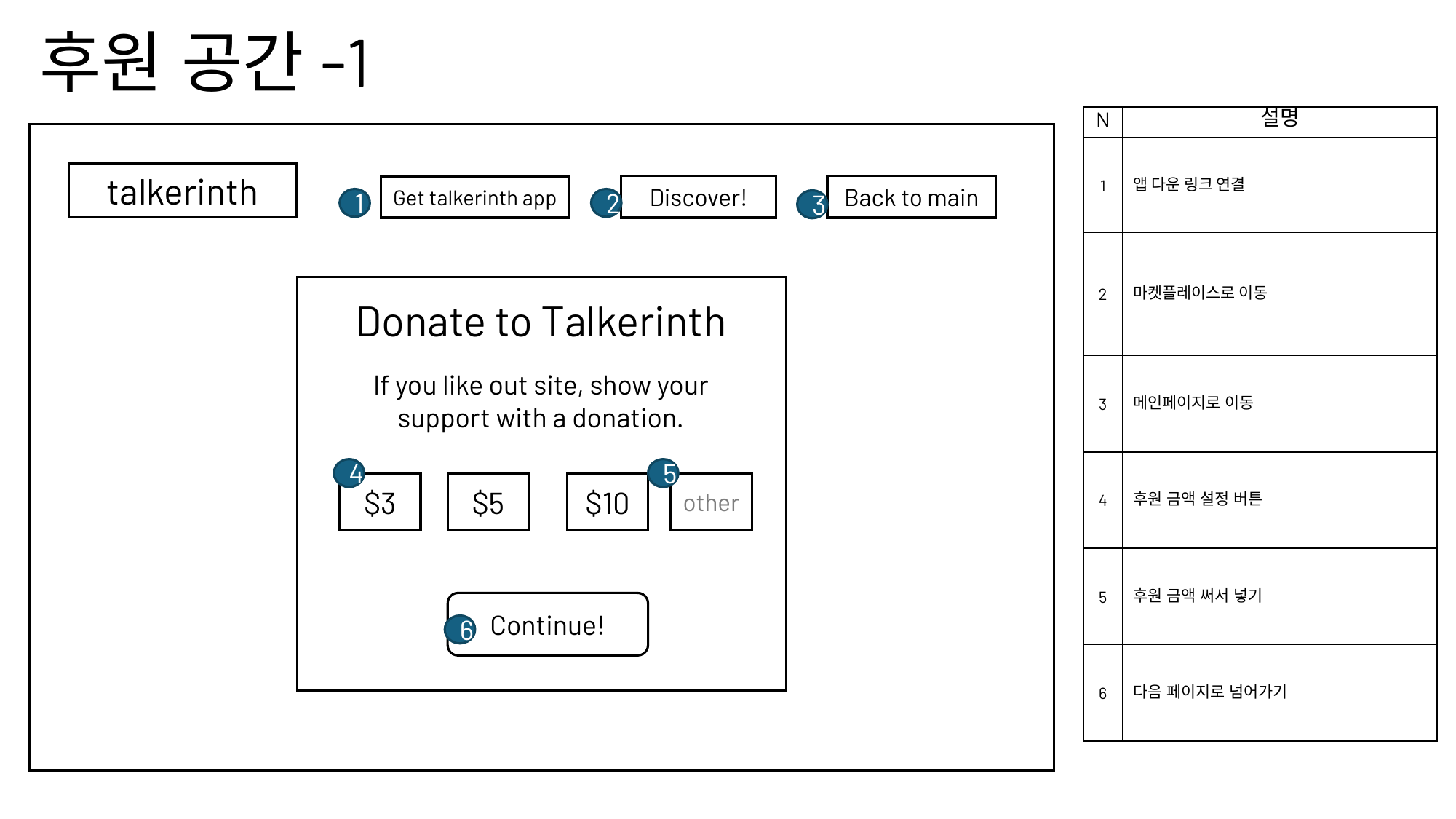

# 후원 공간-1
| N | 설명 |
| --- | --- |
| 1 | 앱 다운 링크 연결 |
| 2 | 마켓플레이스로 이동 |
| 3 | 메인페이지로 이동 |
| 4 | 후원 금액 설정 버튼 |
| 5 | 후원 금액 써서 넣기 |
| 6 | 다음 페이지로 넘어가기 |

talkerinth
Discover!
Back to main
Get talkerinth app
1
2
3

Donate to Talkerinth

If you like out site, show your support with a donation.
4
5
$3
$5
$10
other
Continue!
6